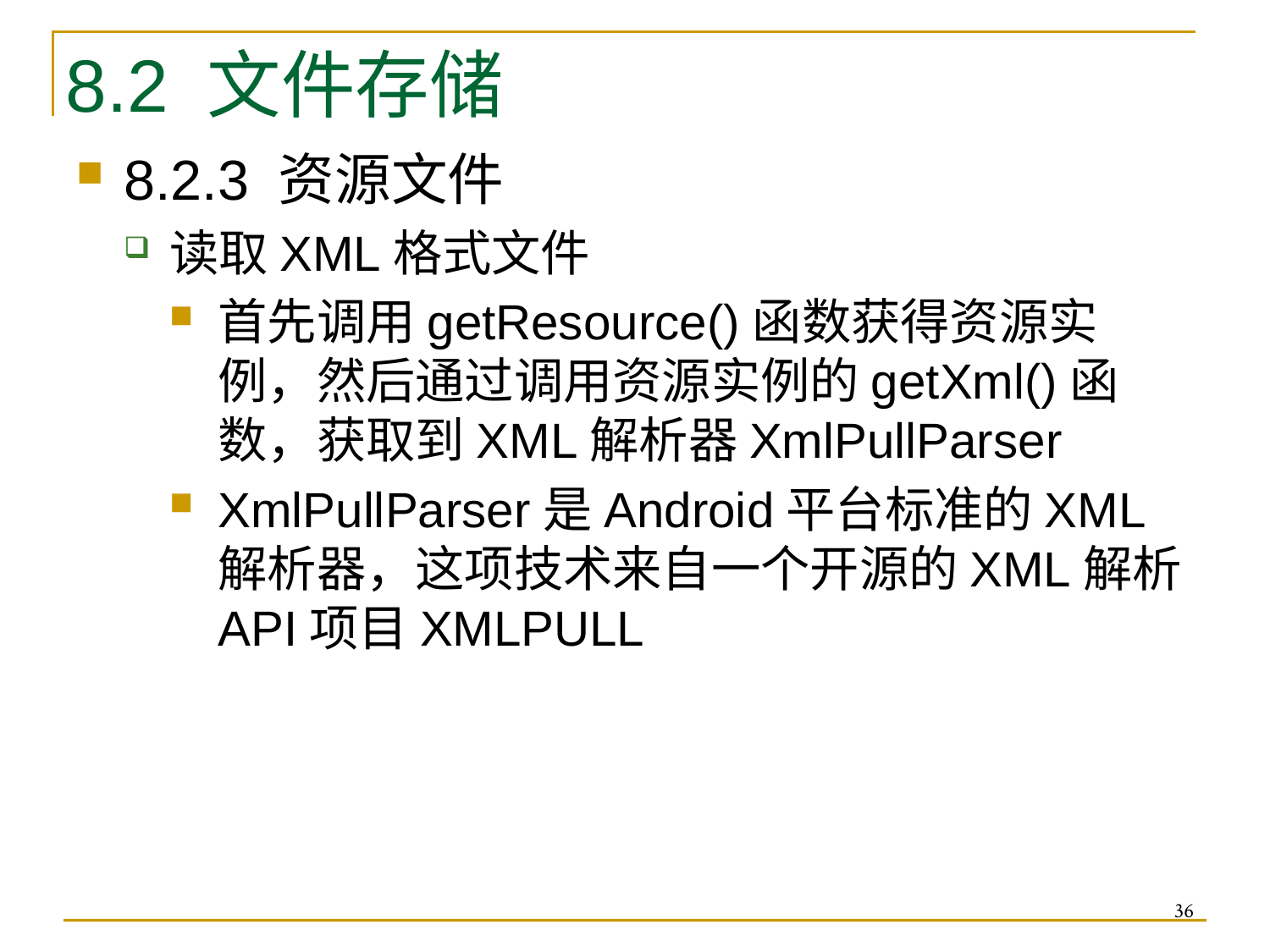

# 8.2 文件存储
8.2.3 资源文件
读取XML格式文件
首先调用getResource()函数获得资源实例，然后通过调用资源实例的getXml()函数，获取到XML解析器XmlPullParser
XmlPullParser是Android平台标准的XML解析器，这项技术来自一个开源的XML解析API项目XMLPULL
36